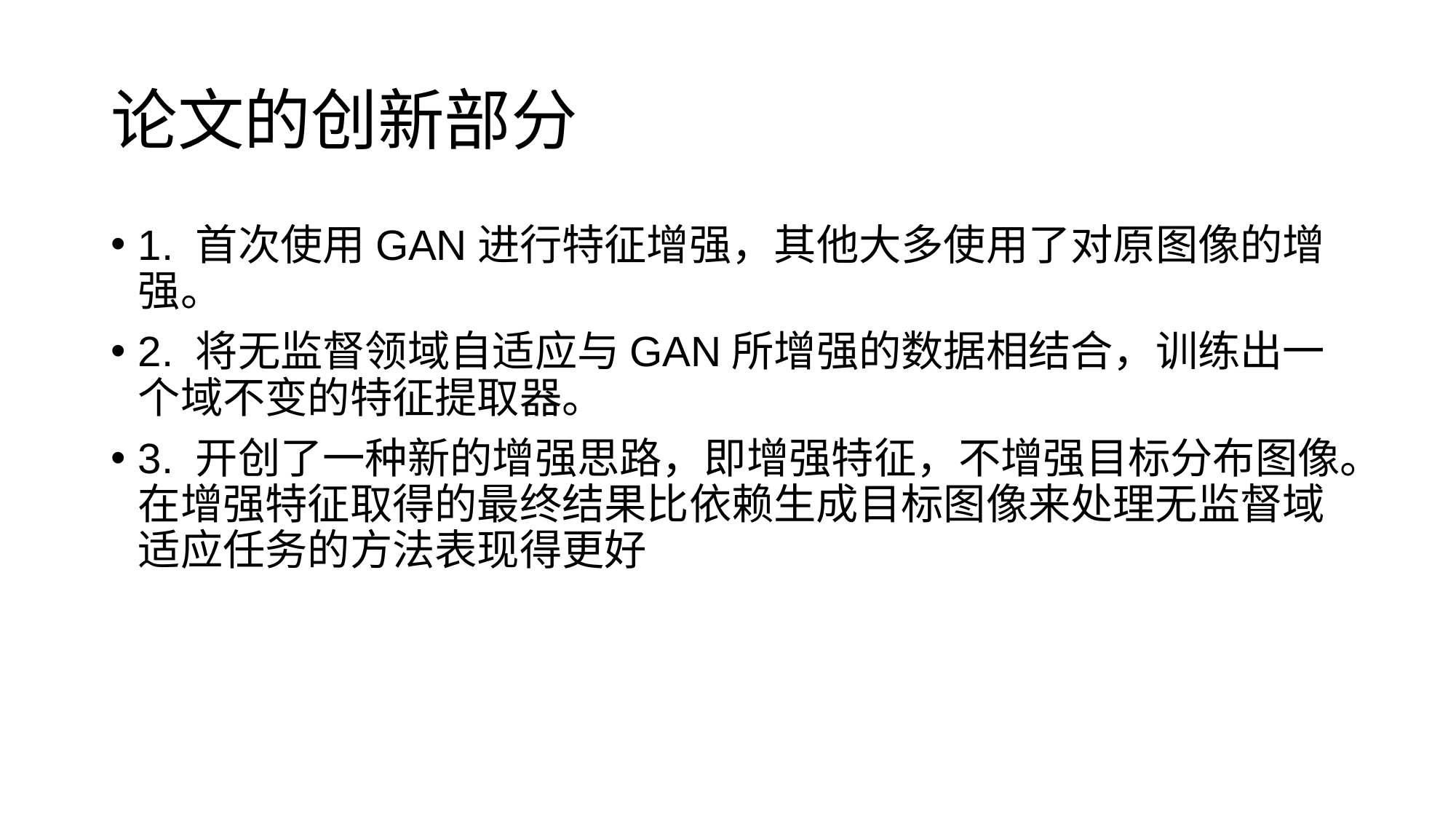

# 论文的创新部分
1. 首次使用GAN进行特征增强，其他大多使用了对原图像的增强。
2. 将无监督领域自适应与GAN所增强的数据相结合，训练出一个域不变的特征提取器。
3. 开创了一种新的增强思路，即增强特征，不增强目标分布图像。在增强特征取得的最终结果比依赖生成目标图像来处理无监督域适应任务的方法表现得更好